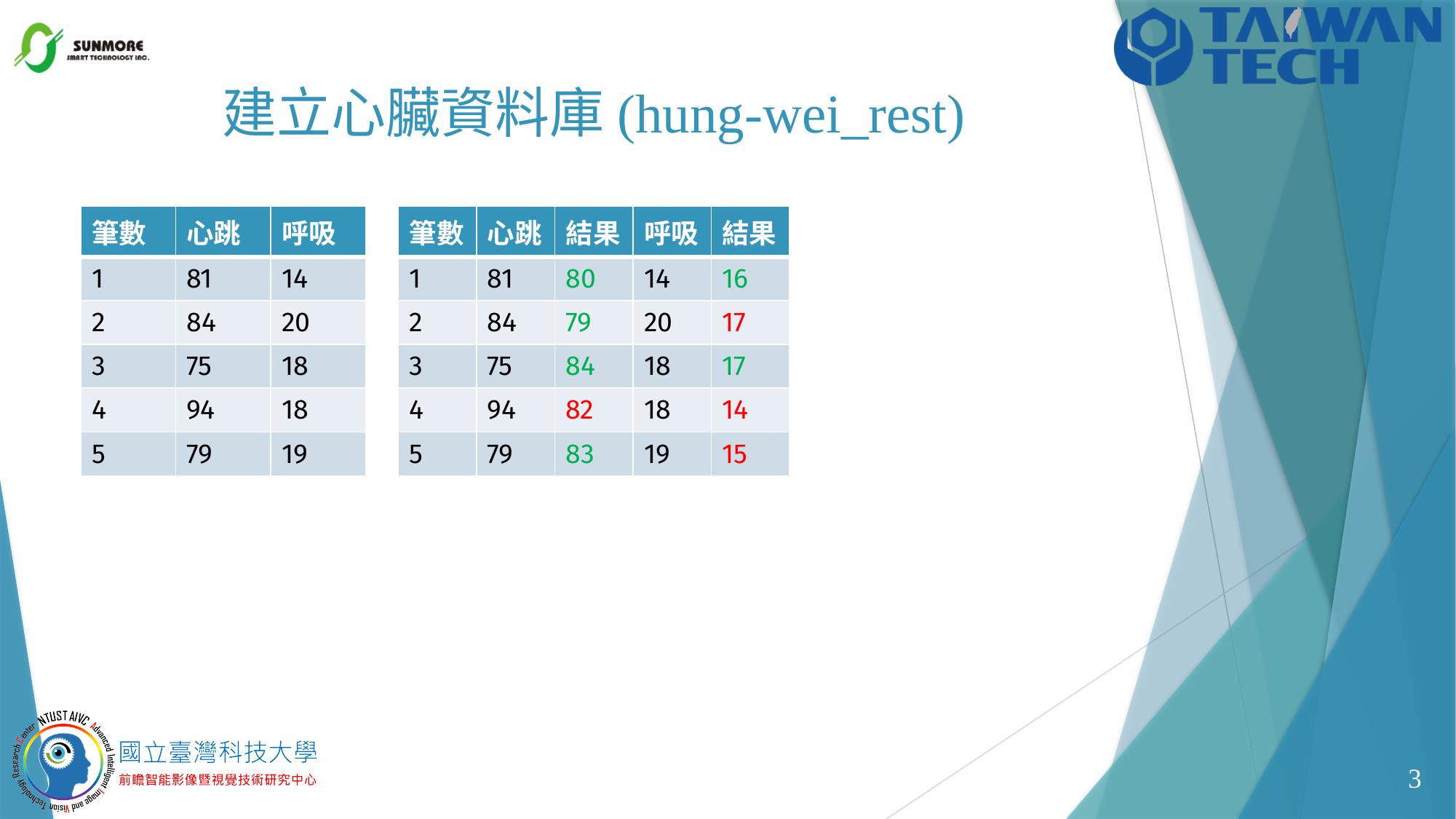

# 建立心臟資料庫(hung-wei_rest)
| 筆數 | 心跳 | 呼吸 |
| --- | --- | --- |
| 1 | 81 | 14 |
| 2 | 84 | 20 |
| 3 | 75 | 18 |
| 4 | 94 | 18 |
| 5 | 79 | 19 |
| 筆數 | 心跳 | 結果 | 呼吸 | 結果 |
| --- | --- | --- | --- | --- |
| 1 | 81 | 80 | 14 | 16 |
| 2 | 84 | 79 | 20 | 17 |
| 3 | 75 | 84 | 18 | 17 |
| 4 | 94 | 82 | 18 | 14 |
| 5 | 79 | 83 | 19 | 15 |
3